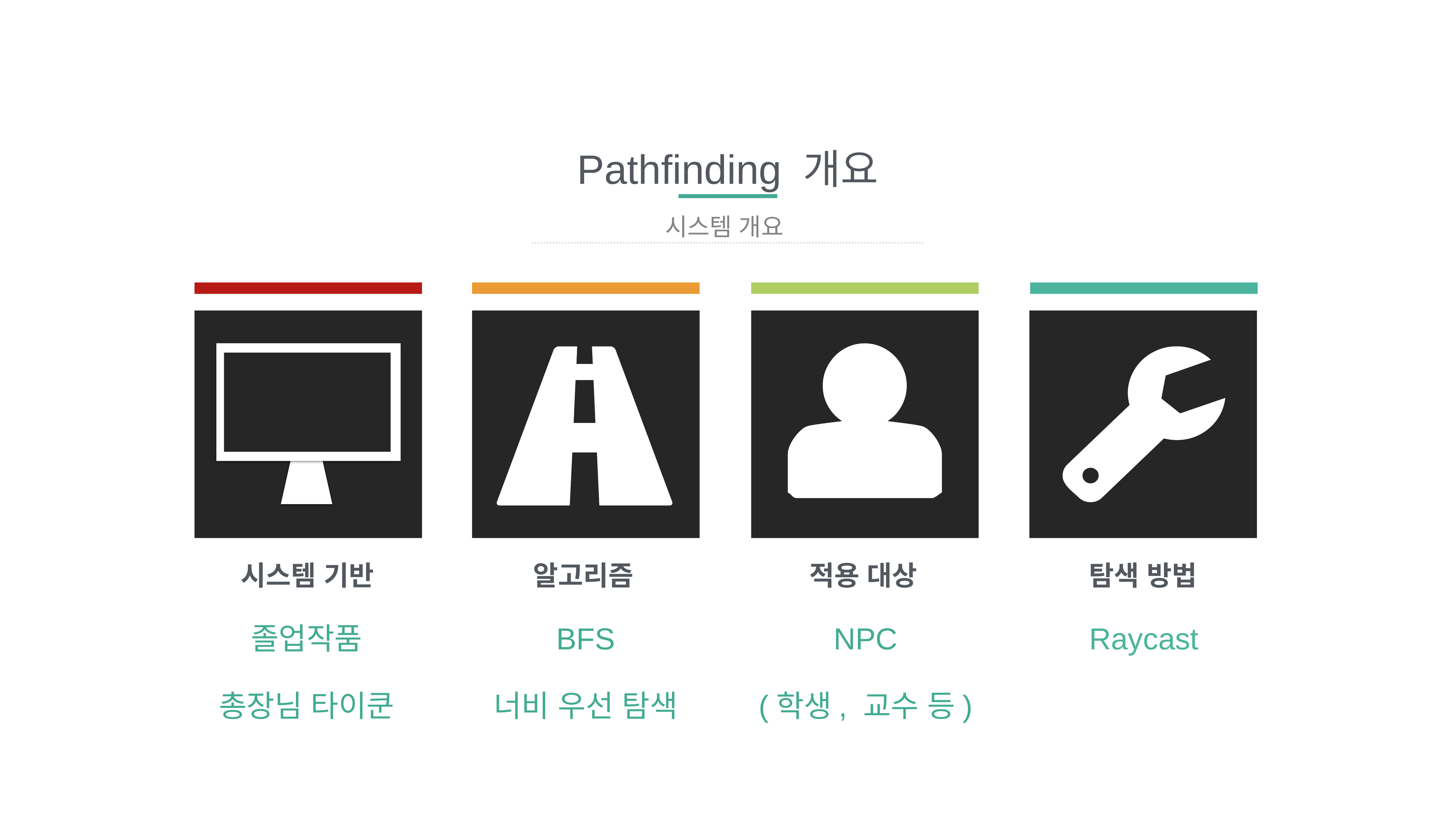

Pathfinding 개요

시스템 개요

시스템 기반
알고리즘
적용 대상
탐색 방법
졸업작품
총장님 타이쿤
BFS
너비 우선 탐색
NPC
(학생, 교수 등)
Raycast